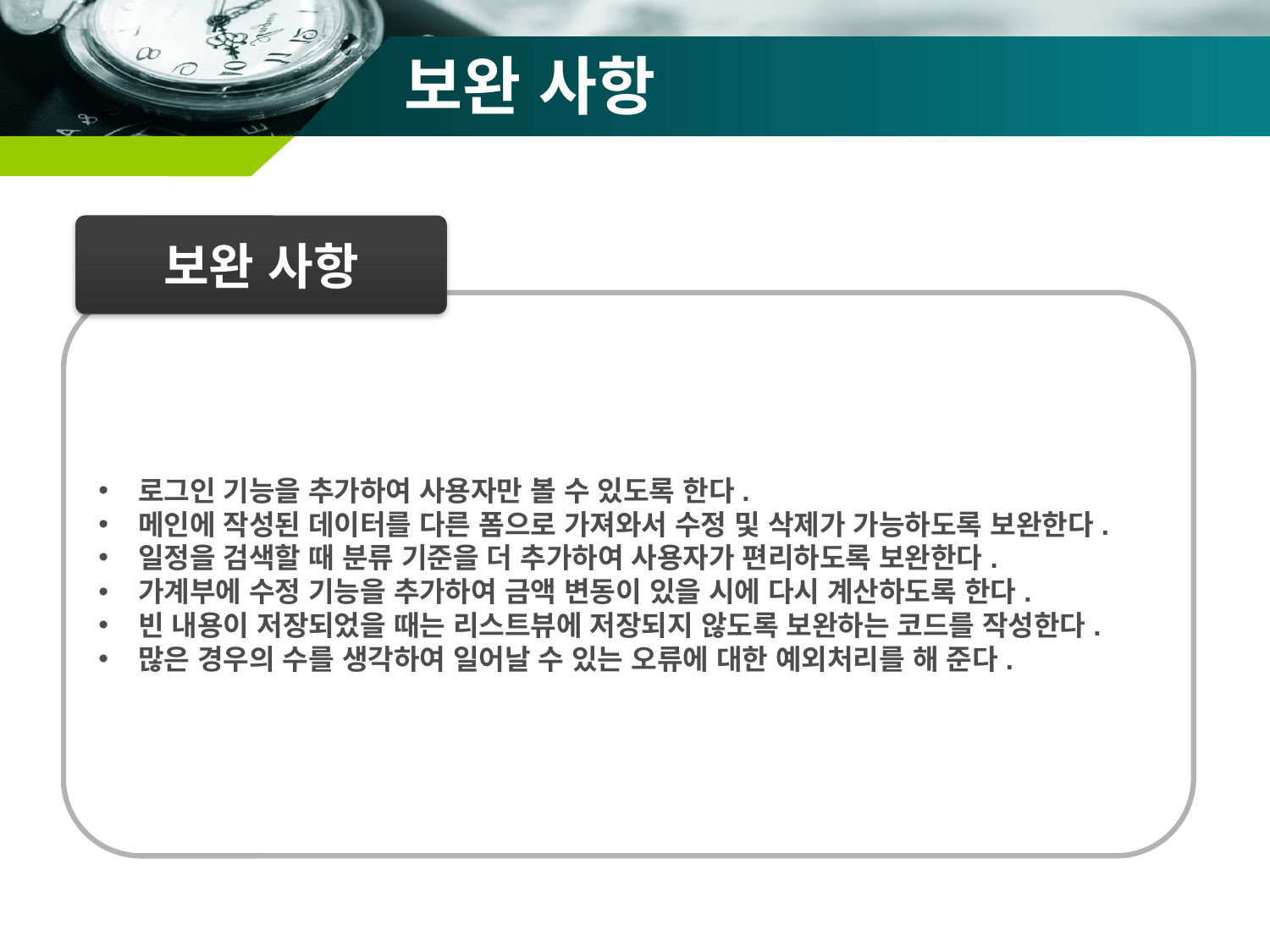

# 보완 사항
보완 사항

로그인 기능을 추가하여 사용자만 볼 수 있도록 한다.
메인에 작성된 데이터를 다른 폼으로 가져와서 수정 및 삭제가 가능하도록 보완한다.
일정을 검색할 때 분류 기준을 더 추가하여 사용자가 편리하도록 보완한다.
가계부에 수정 기능을 추가하여 금액 변동이 있을 시에 다시 계산하도록 한다.
빈 내용이 저장되었을 때는 리스트뷰에 저장되지 않도록 보완하는 코드를 작성한다.
많은 경우의 수를 생각하여 일어날 수 있는 오류에 대한 예외처리를 해 준다.